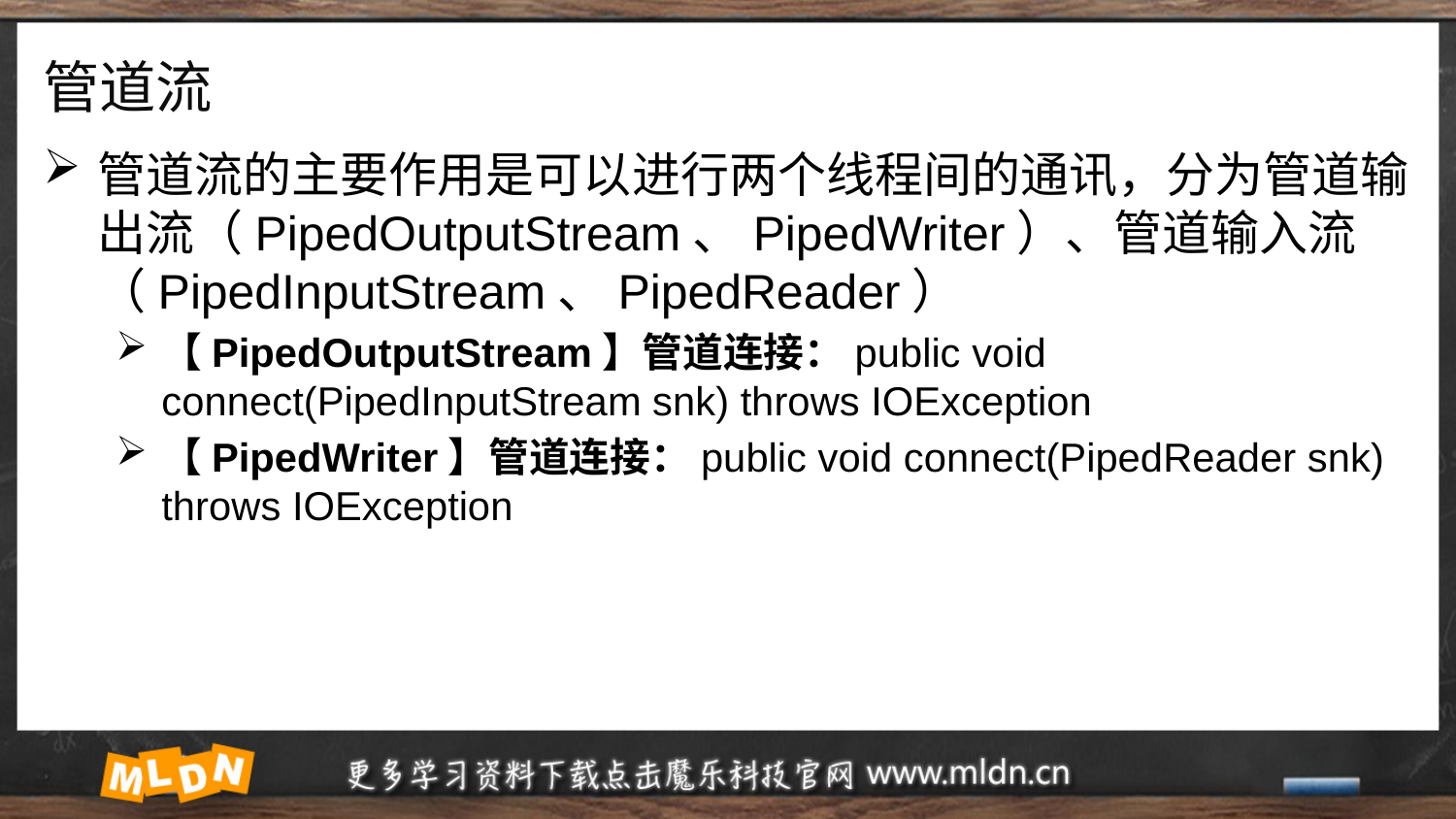

# 管道流
管道流的主要作用是可以进行两个线程间的通讯，分为管道输出流（PipedOutputStream、PipedWriter）、管道输入流（PipedInputStream、PipedReader）
【PipedOutputStream】管道连接：public void connect(PipedInputStream snk) throws IOException
【PipedWriter】管道连接：public void connect​(PipedReader snk) throws IOException